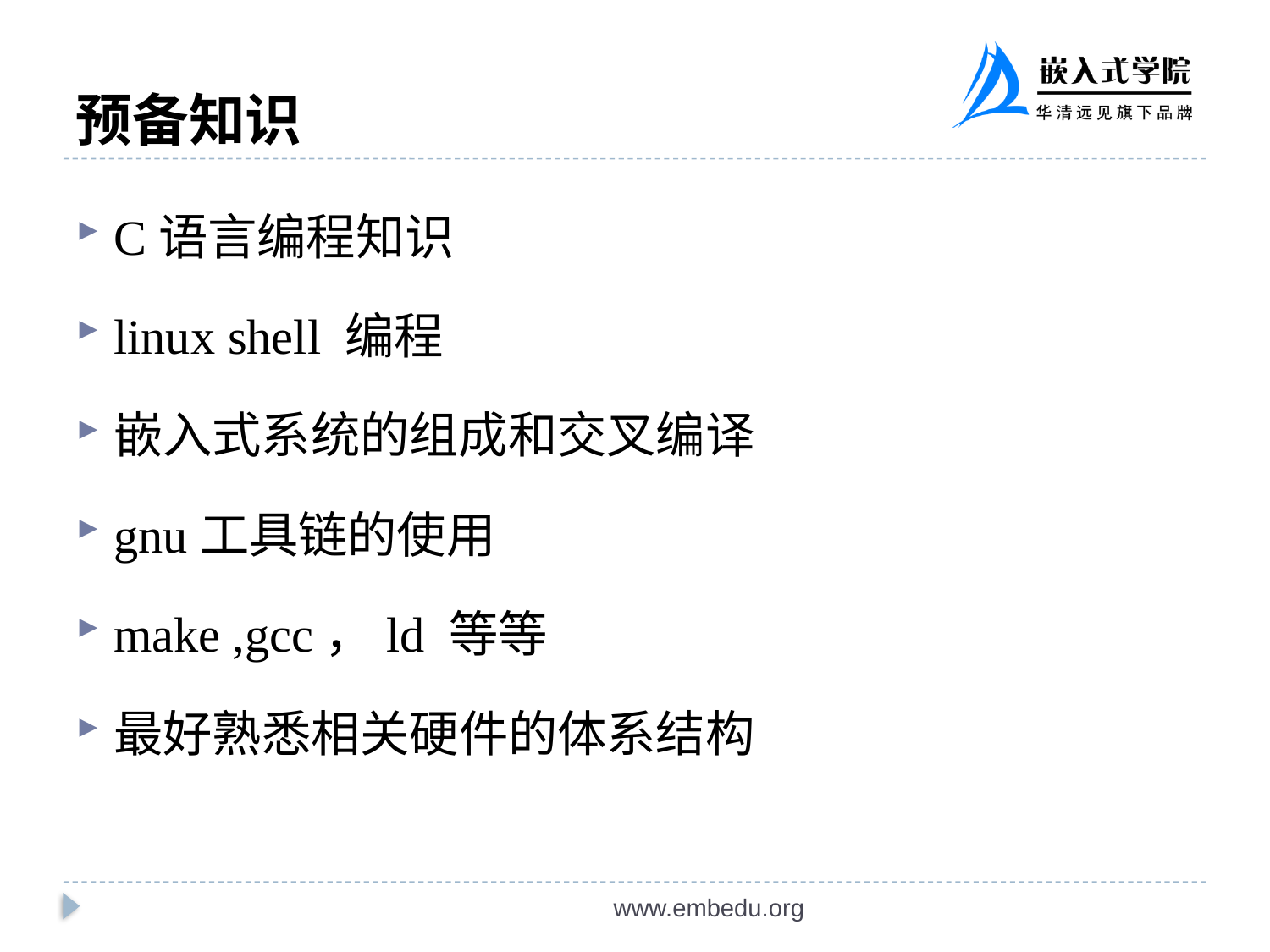

# 预备知识
C语言编程知识
linux shell 编程
嵌入式系统的组成和交叉编译
gnu工具链的使用
make ,gcc，ld 等等
最好熟悉相关硬件的体系结构
www.embedu.org